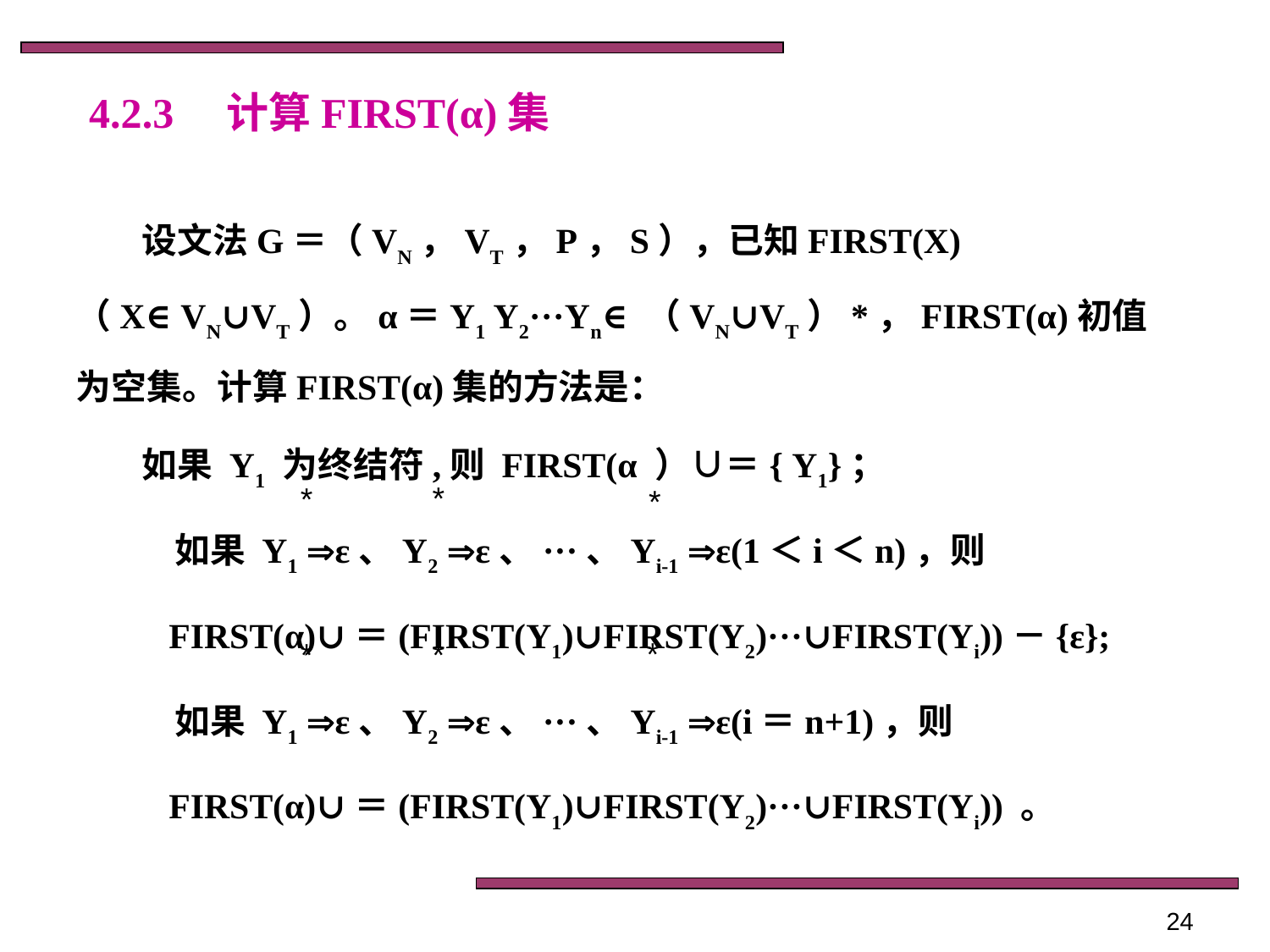

# 4.2.3　计算FIRST(α)集
设文法G＝（VN，VT，P，S），已知FIRST(X)（X∈VN∪VT）。α＝Y1 Y2···Yn∈（VN∪VT）*，FIRST(α)初值为空集。计算FIRST(α)集的方法是：
如果 Y1 为终结符,则 FIRST(α ）∪＝{ Y1}；
   如果 Y1 ⇒ε、Y2 ⇒ε、···、Yi-1 ⇒ε(1＜i＜n)，则
   FIRST(α)∪＝(FIRST(Y1)∪FIRST(Y2)···∪FIRST(Yi))－{ε};
   如果 Y1 ⇒ε、Y2 ⇒ε、···、Yi-1 ⇒ε(i＝n+1)，则
   FIRST(α)∪＝(FIRST(Y1)∪FIRST(Y2)···∪FIRST(Yi)) 。
*
*
*
*
*
*
24